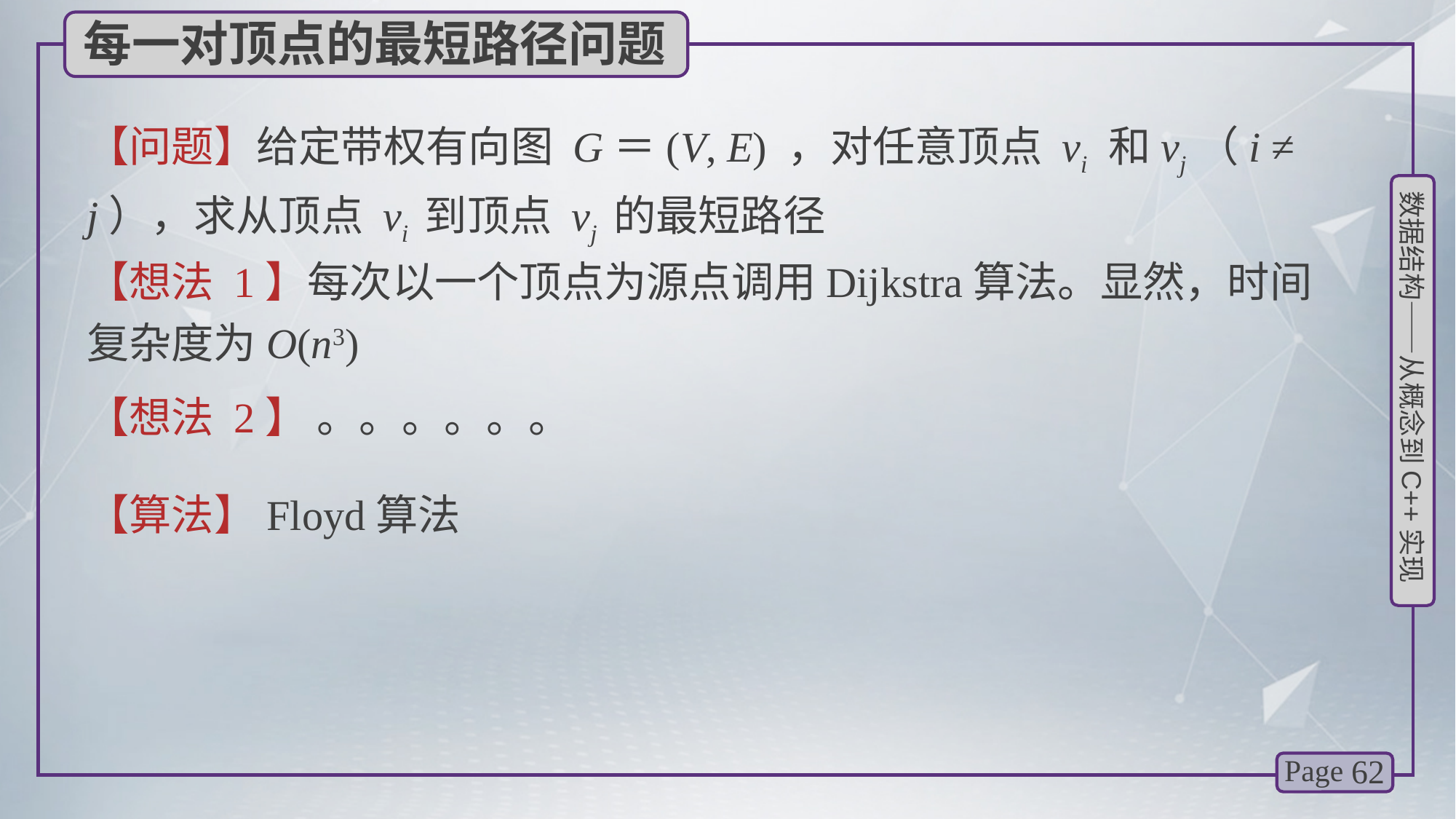

每一对顶点的最短路径问题

【问题】给定带权有向图 G＝(V, E) ，对任意顶点 vi 和vj（i ≠ j），求从顶点 vi 到顶点 vj 的最短路径
【想法 1】每次以一个顶点为源点调用Dijkstra算法。显然，时间复杂度为O(n3)
【想法 2】 。。。。。。
【算法】Floyd算法